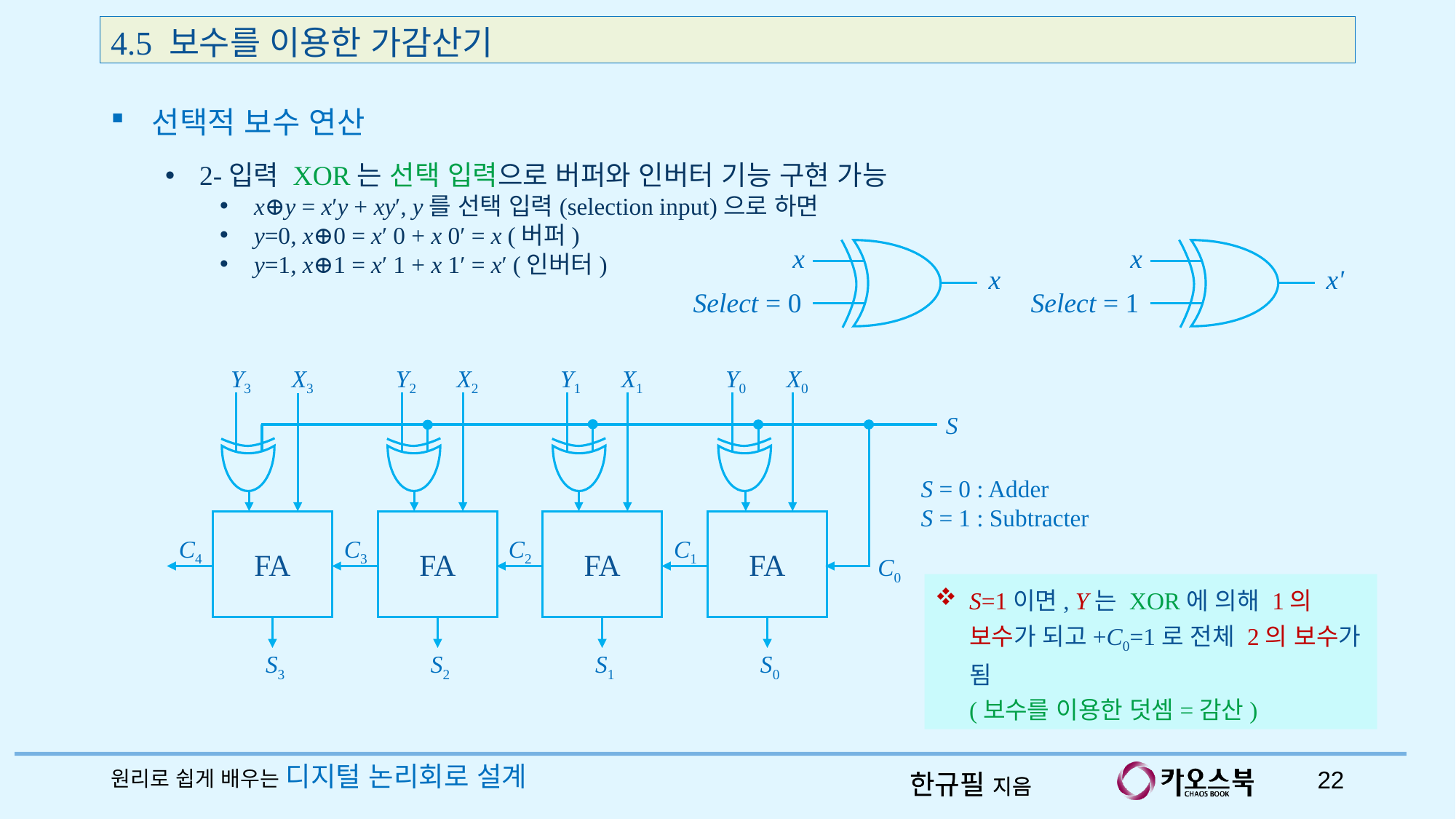

4.5 보수를 이용한 가감산기
선택적 보수 연산
2-입력 XOR는 선택 입력으로 버퍼와 인버터 기능 구현 가능
x⊕y = x′y + xy′, y를 선택 입력(selection input)으로 하면
y=0, x⊕0 = x′ 0 + x 0′ = x (버퍼)
y=1, x⊕1 = x′ 1 + x 1′ = x′ (인버터)
x
x

x
x'
Select = 0
Select = 1
Y3
Y2
Y1
Y0
X3
X2
X1
X0
S

S = 0 : Adder
S = 1 : Subtracter
FA
FA
FA
FA
C4
C3
C2
C1
C0
S3
S2
S1
S0
S=1이면, Y는 XOR에 의해 1의 보수가 되고+C0=1로 전체 2의 보수가 됨
(보수를 이용한 덧셈=감산)
원리로 쉽게 배우는 디지털 논리회로 설계
22